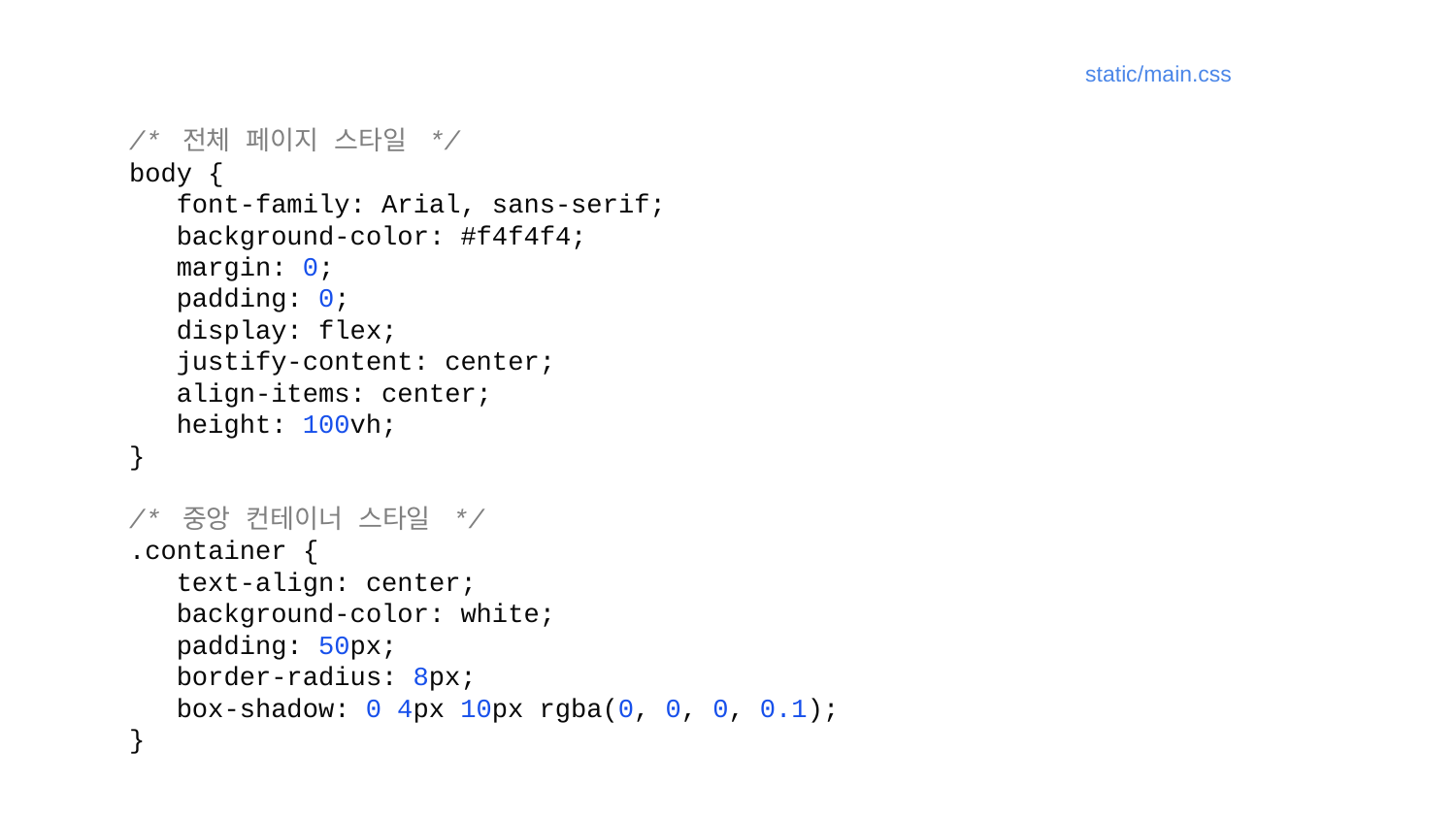

static/main.css

/* 전체 페이지 스타일 */
body {
   font-family: Arial, sans-serif;
   background-color: #f4f4f4;
   margin: 0;
   padding: 0;
   display: flex;
   justify-content: center;
   align-items: center;
   height: 100vh;
}

/* 중앙 컨테이너 스타일 */
.container {
   text-align: center;
   background-color: white;
   padding: 50px;
   border-radius: 8px;
   box-shadow: 0 4px 10px rgba(0, 0, 0, 0.1);
}